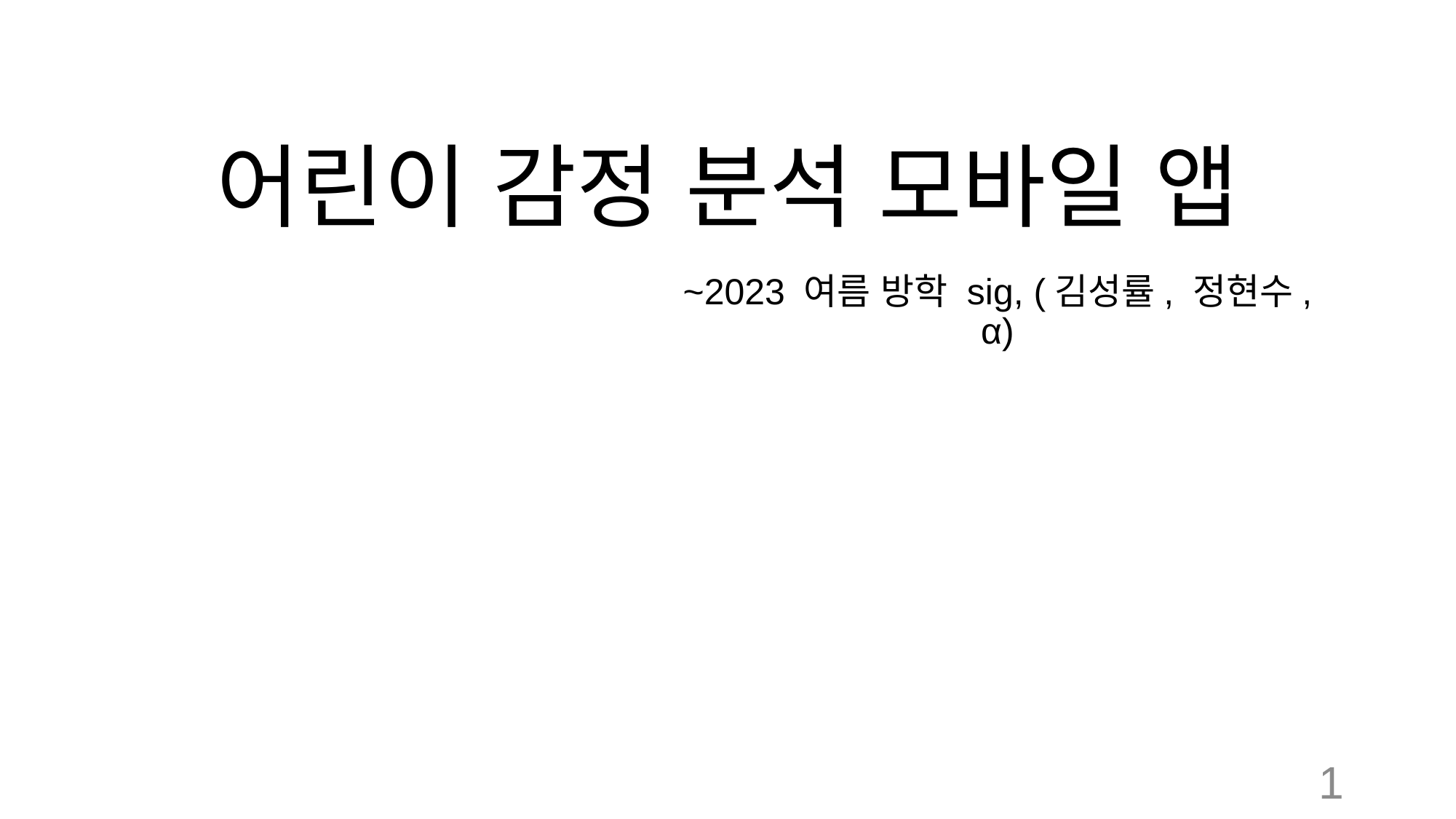

# 어린이 감정 분석 모바일 앱
~2023 여름 방학 sig, (김성률, 정현수, α)
1